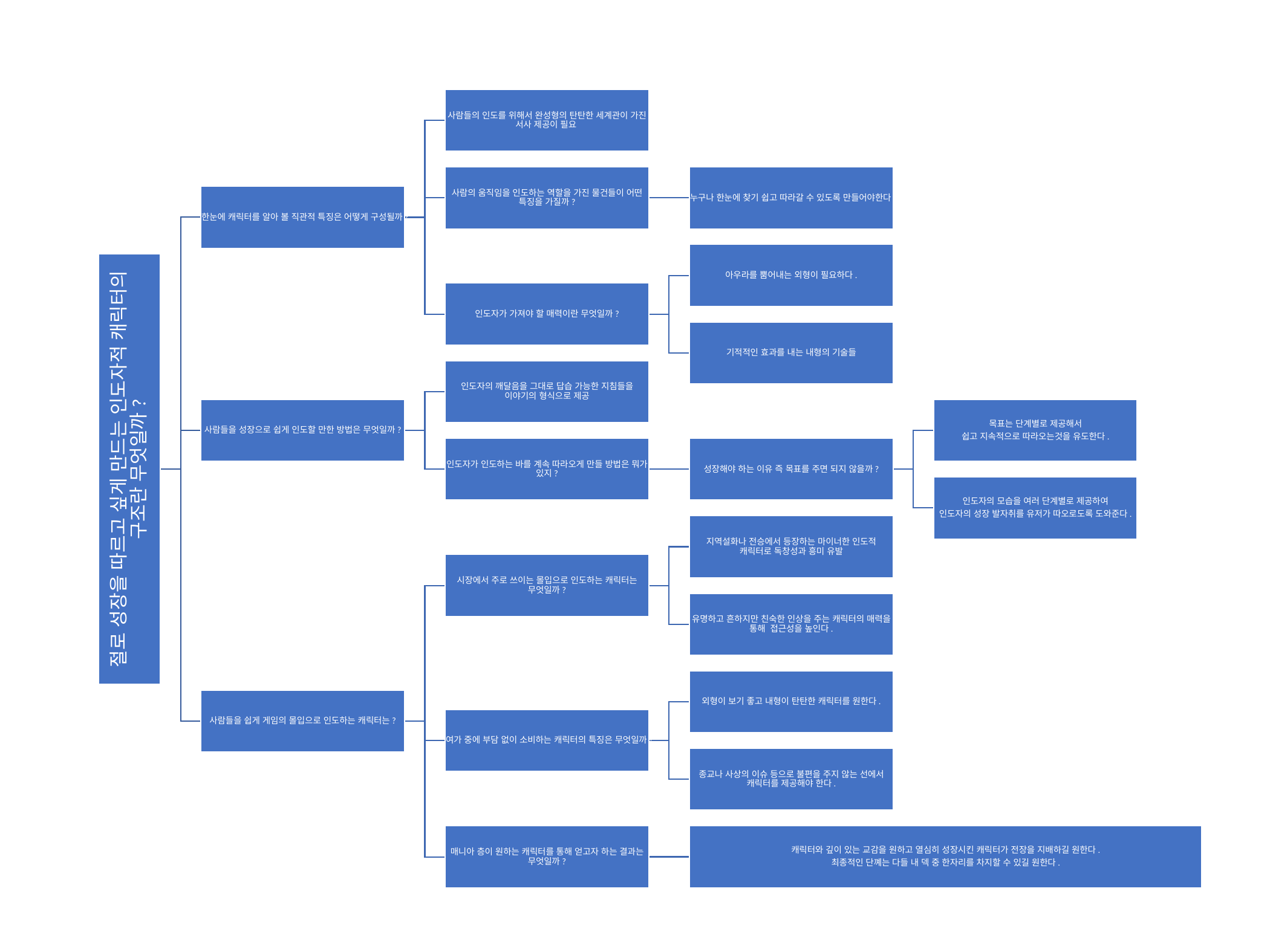

절로 성장을 따르고 싶게 만드는 인도자적 캐릭터의 구조란 무엇일까?
한눈에 캐릭터를 알아 볼 직관적 특징은 어떻게 구성될까?
사람들의 인도를 위해서 완성형의 탄탄한 세계관이 가진 서사 제공이 필요
사람의 움직임을 인도하는 역할을 가진 물건들이 어떤 특징을 가질까?
누구나 한눈에 찾기 쉽고 따라갈 수 있도록 만들어야한다.
인도자가 가져야 할 매력이란 무엇일까?
아우라를 뿜어내는 외형이 필요하다.
기적적인 효과를 내는 내형의 기술들
사람들을 성장으로 쉽게 인도할 만한 방법은 무엇일까?
인도자의 깨달음을 그대로 답습 가능한 지침들을 이야기의 형식으로 제공
인도자가 인도하는 바를 계속 따라오게 만들 방법은 뭐가 있지?
성장해야 하는 이유 즉 목표를 주면 되지 않을까?
목표는 단계별로 제공해서
쉽고 지속적으로 따라오는것을 유도한다.
인도자의 모습을 여러 단계별로 제공하여
인도자의 성장 발자취를 유저가 따오로도록 도와준다.
사람들을 쉽게 게임의 몰입으로 인도하는 캐릭터는?
시장에서 주로 쓰이는 몰입으로 인도하는 캐릭터는 무엇일까?
지역설화나 전승에서 등장하는 마이너한 인도적 캐릭터로 독창성과 흥미 유발
유명하고 흔하지만 친숙한 인상을 주는 캐릭터의 매력을 통해  접근성을 높인다.
여가 중에 부담 없이 소비하는 캐릭터의 특징은 무엇일까?
외형이 보기 좋고 내형이 탄탄한 캐릭터를 원한다.
종교나 사상의 이슈 등으로 불편을 주지 않는 선에서 캐릭터를 제공해야 한다.
매니아 층이 원하는 캐릭터를 통해 얻고자 하는 결과는 무엇일까?
캐릭터와 깊이 있는 교감을 원하고 열심히 성장시킨 캐릭터가 전장을 지배하길 원한다.
최종적인 단꼐는 다들 내 덱 중 한자리를 차지할 수 있길 원한다.